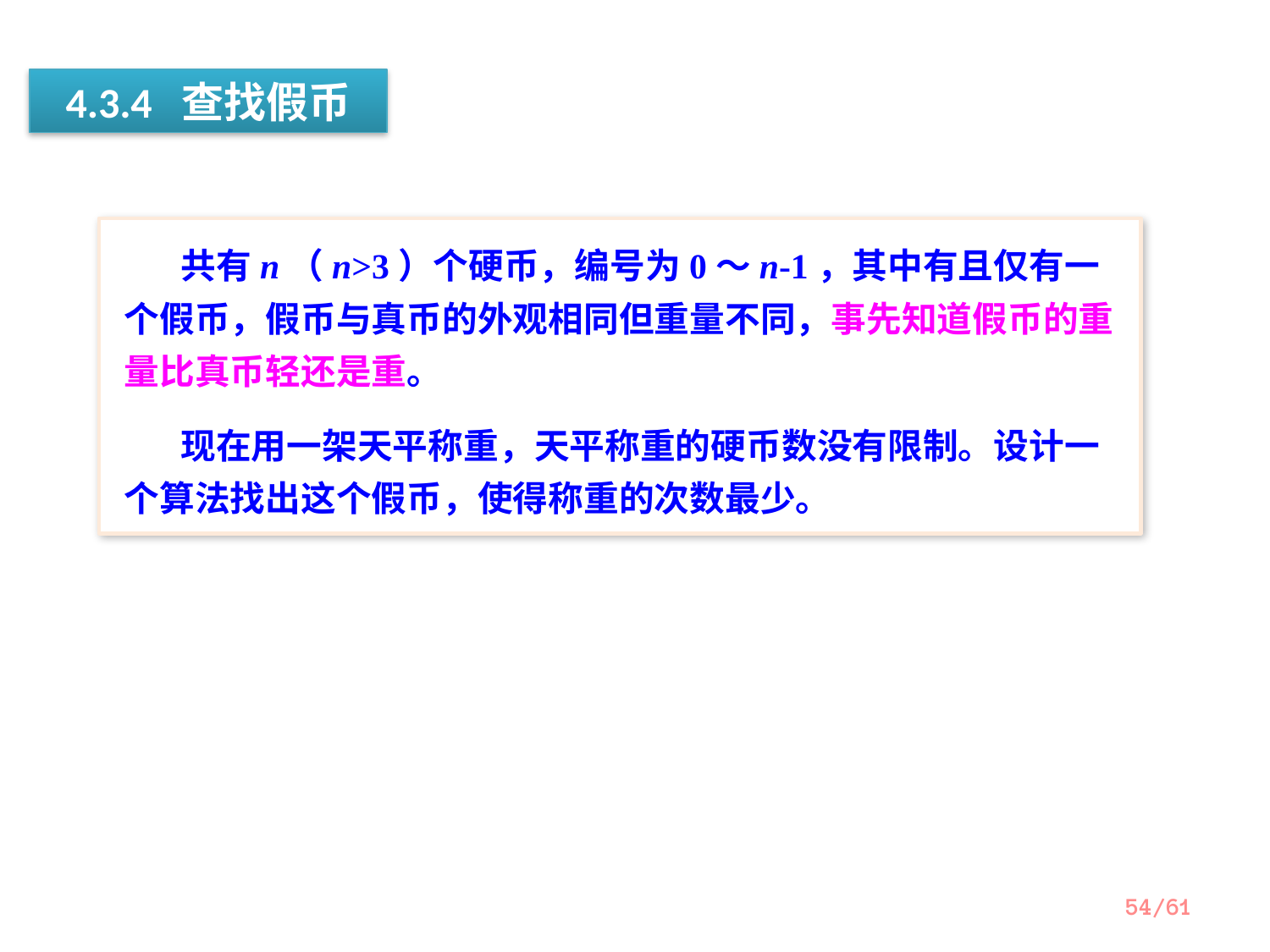

4.3.4  查找假币
      共有n（n>3）个硬币，编号为0～n-1，其中有且仅有一个假币，假币与真币的外观相同但重量不同，事先知道假币的重量比真币轻还是重。
      现在用一架天平称重，天平称重的硬币数没有限制。设计一个算法找出这个假币，使得称重的次数最少。
54/61